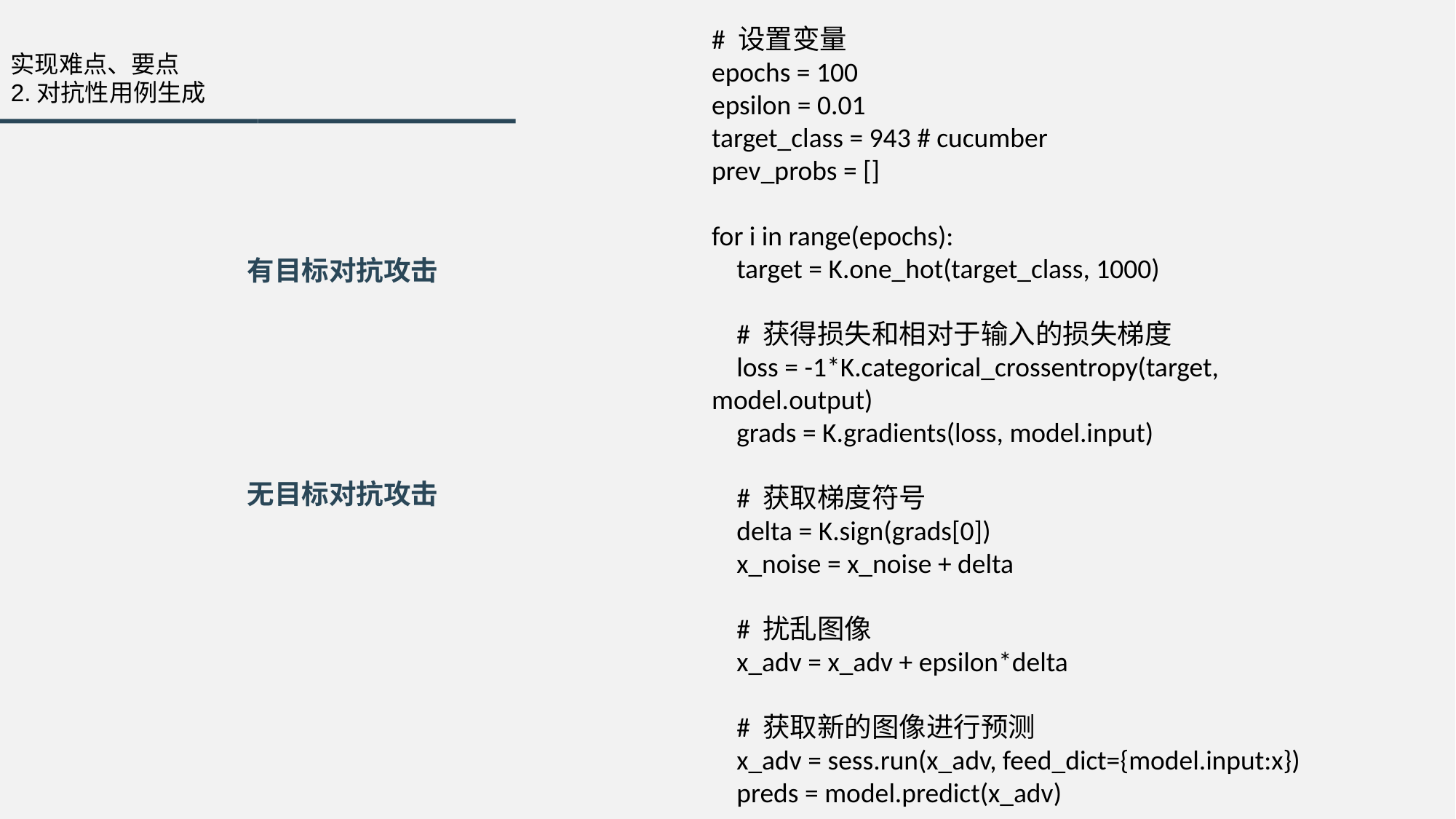

# 设置变量
epochs = 100
epsilon = 0.01
target_class = 943 # cucumber
prev_probs = []

for i in range(epochs):
    target = K.one_hot(target_class, 1000)

    # 获得损失和相对于输入的损失梯度
    loss = -1*K.categorical_crossentropy(target, model.output)
    grads = K.gradients(loss, model.input)

    # 获取梯度符号
    delta = K.sign(grads[0])
    x_noise = x_noise + delta

    # 扰乱图像
    x_adv = x_adv + epsilon*delta

    # 获取新的图像进行预测
    x_adv = sess.run(x_adv, feed_dict={model.input:x})
    preds = model.predict(x_adv)

    prev_probs.append(preds[0][target_class])
实现难点、要点
2.对抗性用例生成

有目标对抗攻击
无目标对抗攻击